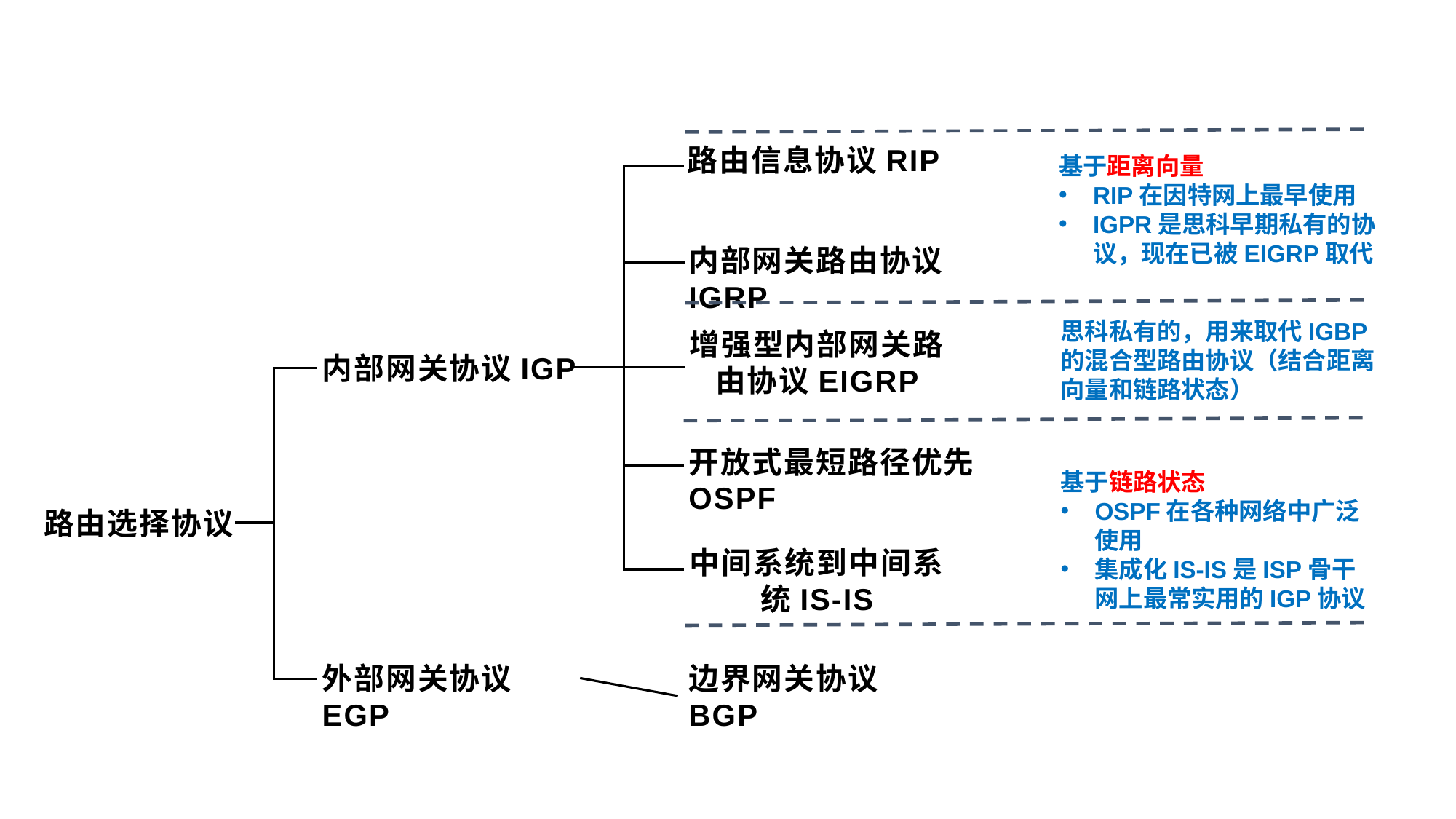

路由信息协议RIP
基于距离向量
RIP在因特网上最早使用
IGPR是思科早期私有的协议，现在已被EIGRP取代
内部网关路由协议IGRP
思科私有的，用来取代IGBP的混合型路由协议（结合距离向量和链路状态）
增强型内部网关路由协议EIGRP
内部网关协议IGP
开放式最短路径优先OSPF
基于链路状态
OSPF在各种网络中广泛使用
集成化IS-IS是ISP骨干网上最常实用的IGP协议
路由选择协议
中间系统到中间系统IS-IS
外部网关协议EGP
边界网关协议BGP